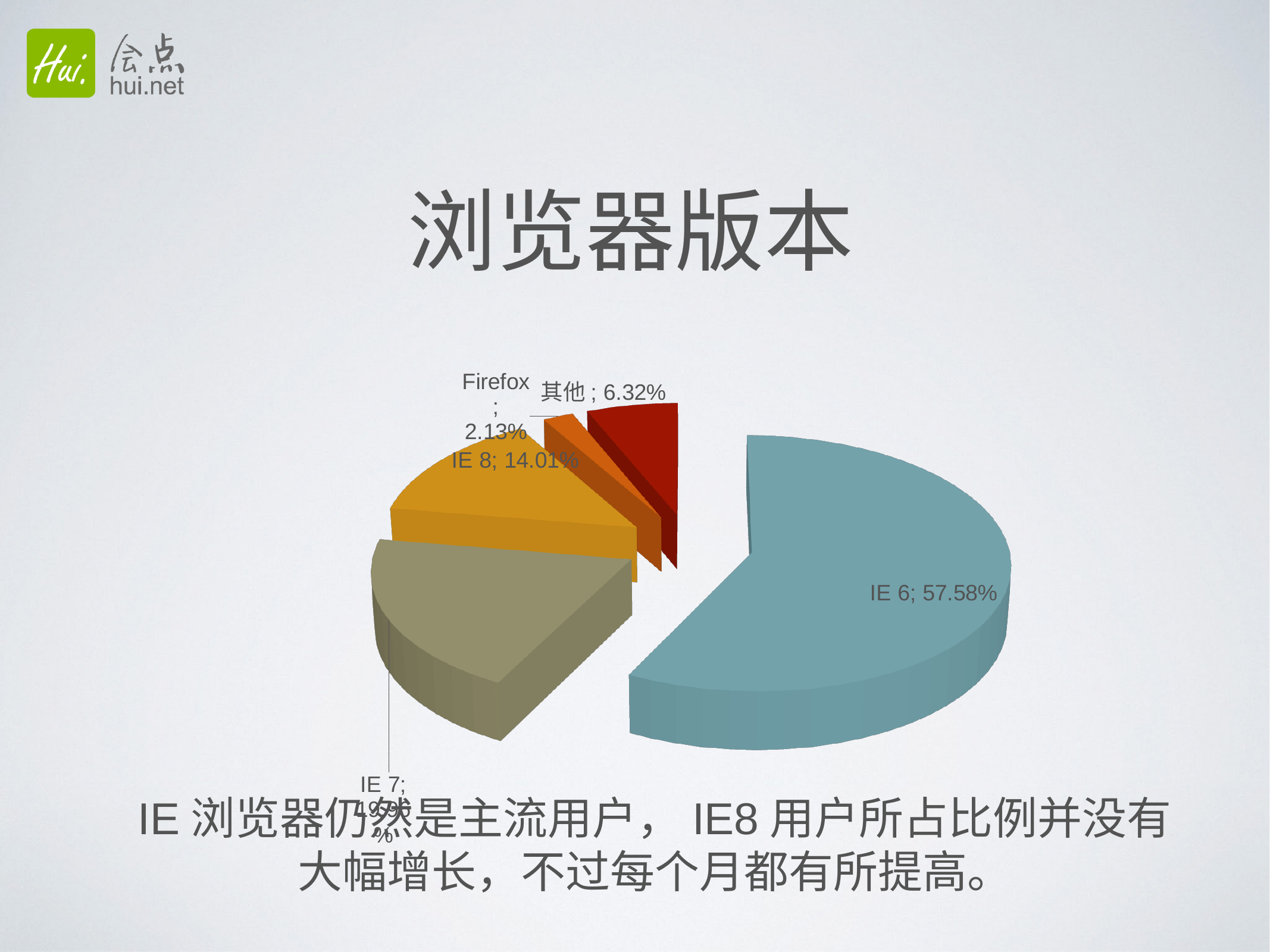

# 浏览器版本

[unsupported chart]

IE浏览器仍然是主流用户，IE8用户所占比例并没有大幅增长，不过每个月都有所提高。